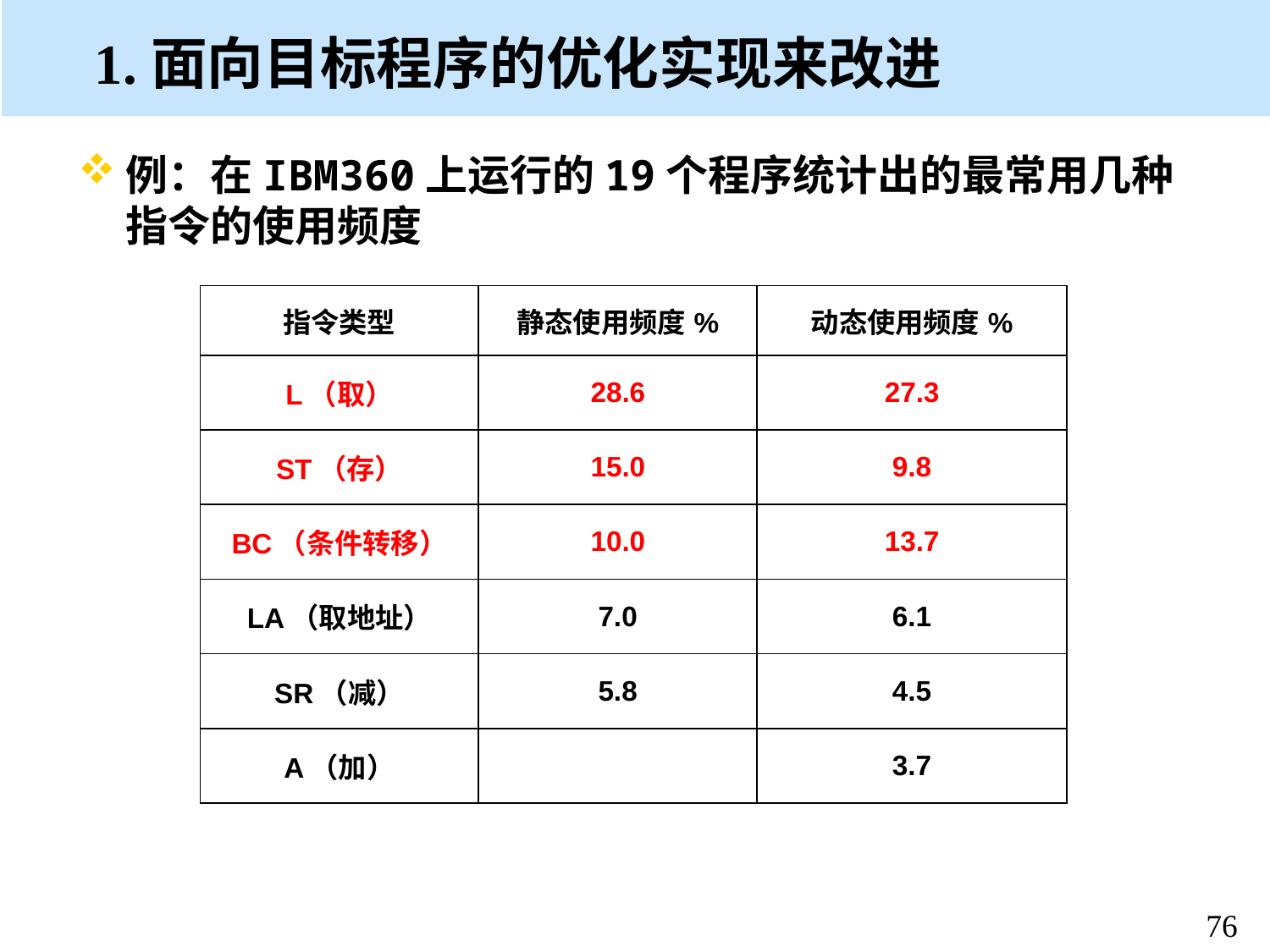

# 1.面向目标程序的优化实现来改进
例：在IBM360上运行的19个程序统计出的最常用几种指令的使用频度
| 指令类型 | 静态使用频度% | 动态使用频度% |
| --- | --- | --- |
| L（取） | 28.6 | 27.3 |
| ST（存） | 15.0 | 9.8 |
| BC（条件转移） | 10.0 | 13.7 |
| LA（取地址） | 7.0 | 6.1 |
| SR（减） | 5.8 | 4.5 |
| A（加） |  | 3.7 |